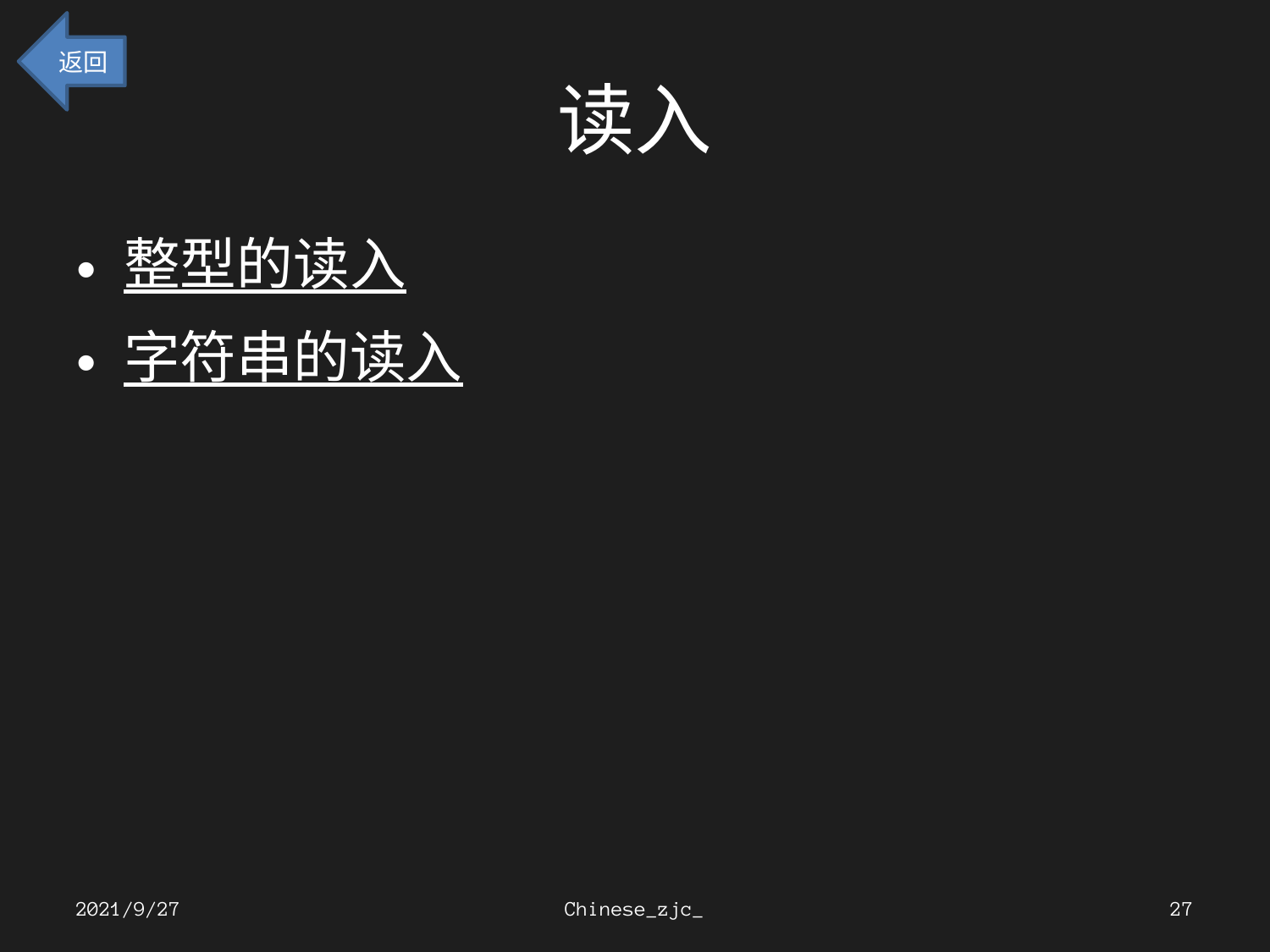

返回
# 读入
整型的读入
字符串的读入

2021/9/27
Chinese_zjc_
27